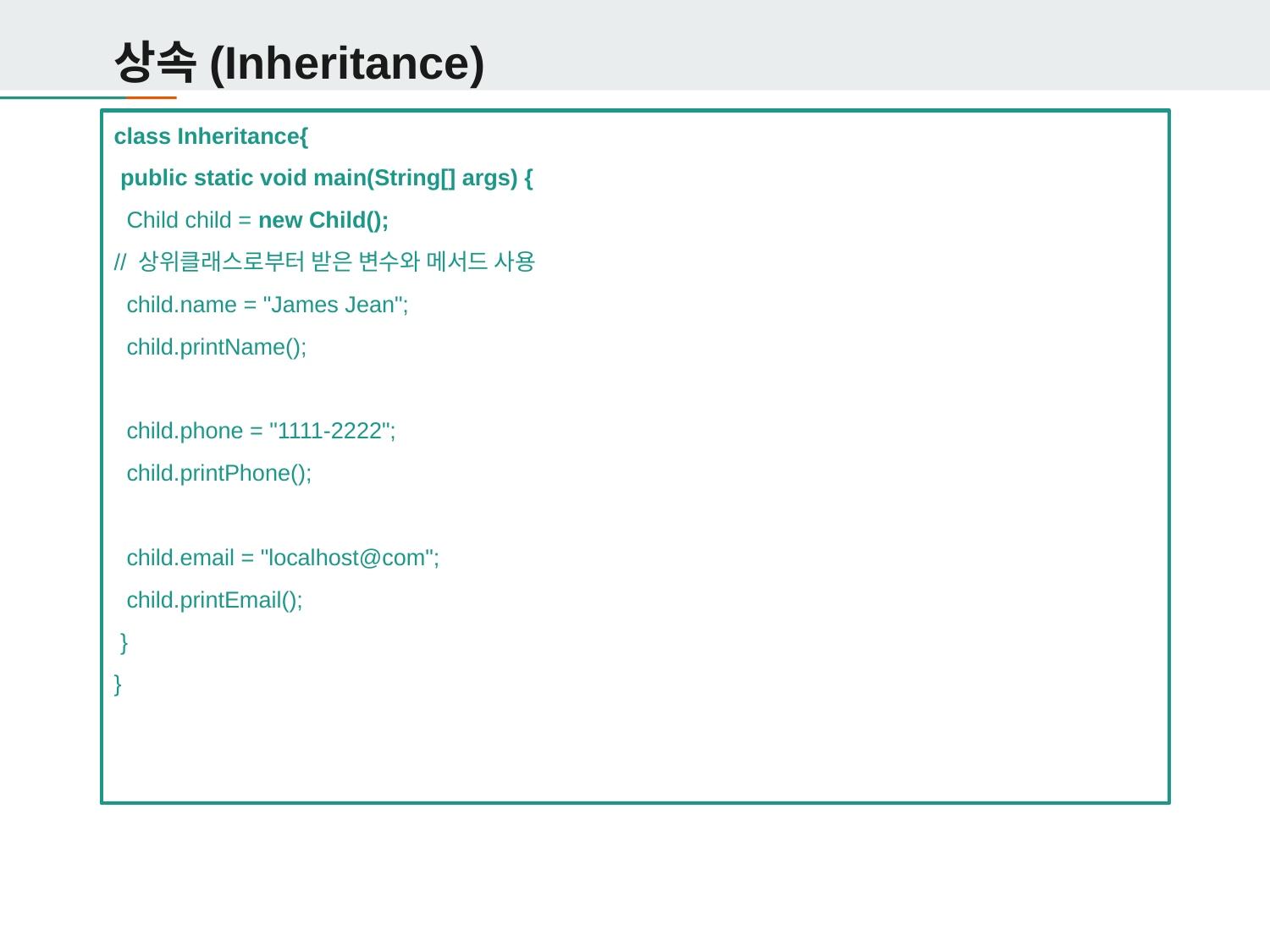

# 상속(Inheritance)
class Inheritance{
 public static void main(String[] args) {
  Child child = new Child();
// 상위클래스로부터 받은 변수와 메서드 사용
  child.name = "James Jean";
  child.printName();

  child.phone = "1111-2222";
  child.printPhone();

  child.email = "localhost@com";
  child.printEmail();
 }
}